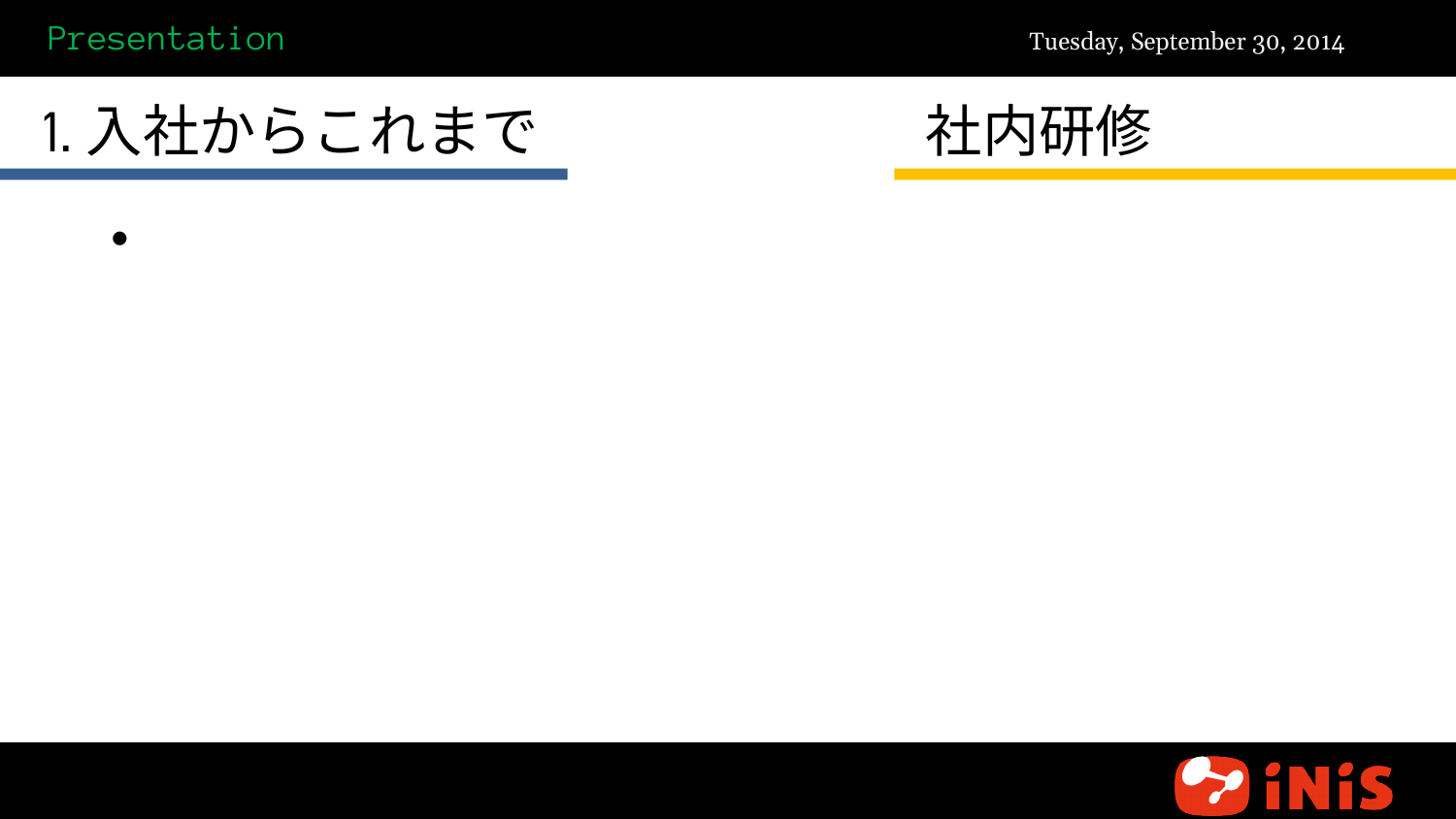

Tuesday, September 30, 2014
# 1.入社からこれまで
社内研修

・